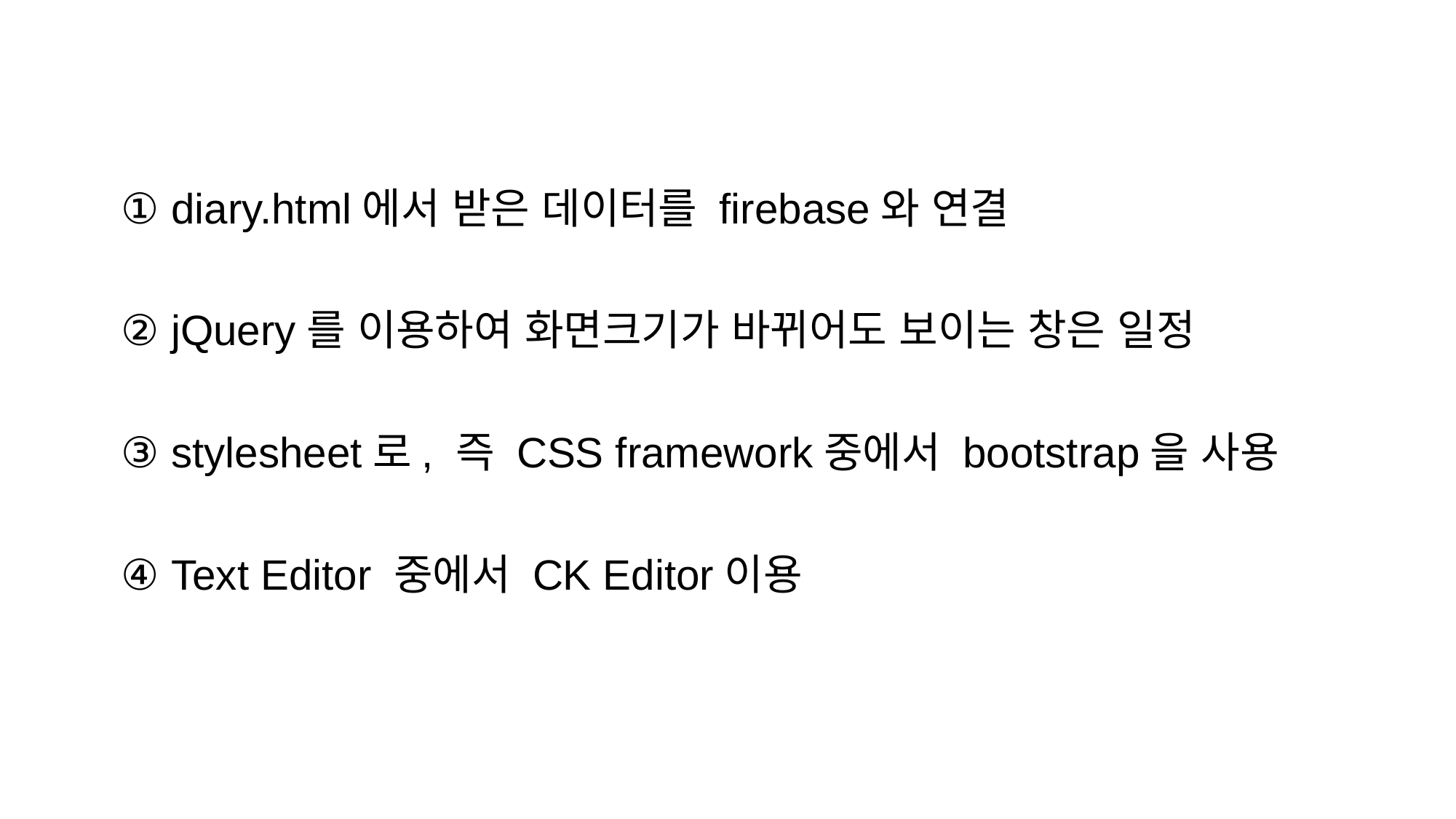

① diary.html에서 받은 데이터를 firebase와 연결

② jQuery를 이용하여 화면크기가 바뀌어도 보이는 창은 일정

③ stylesheet로, 즉 CSS framework중에서 bootstrap을 사용

④ Text Editor 중에서 CK Editor이용